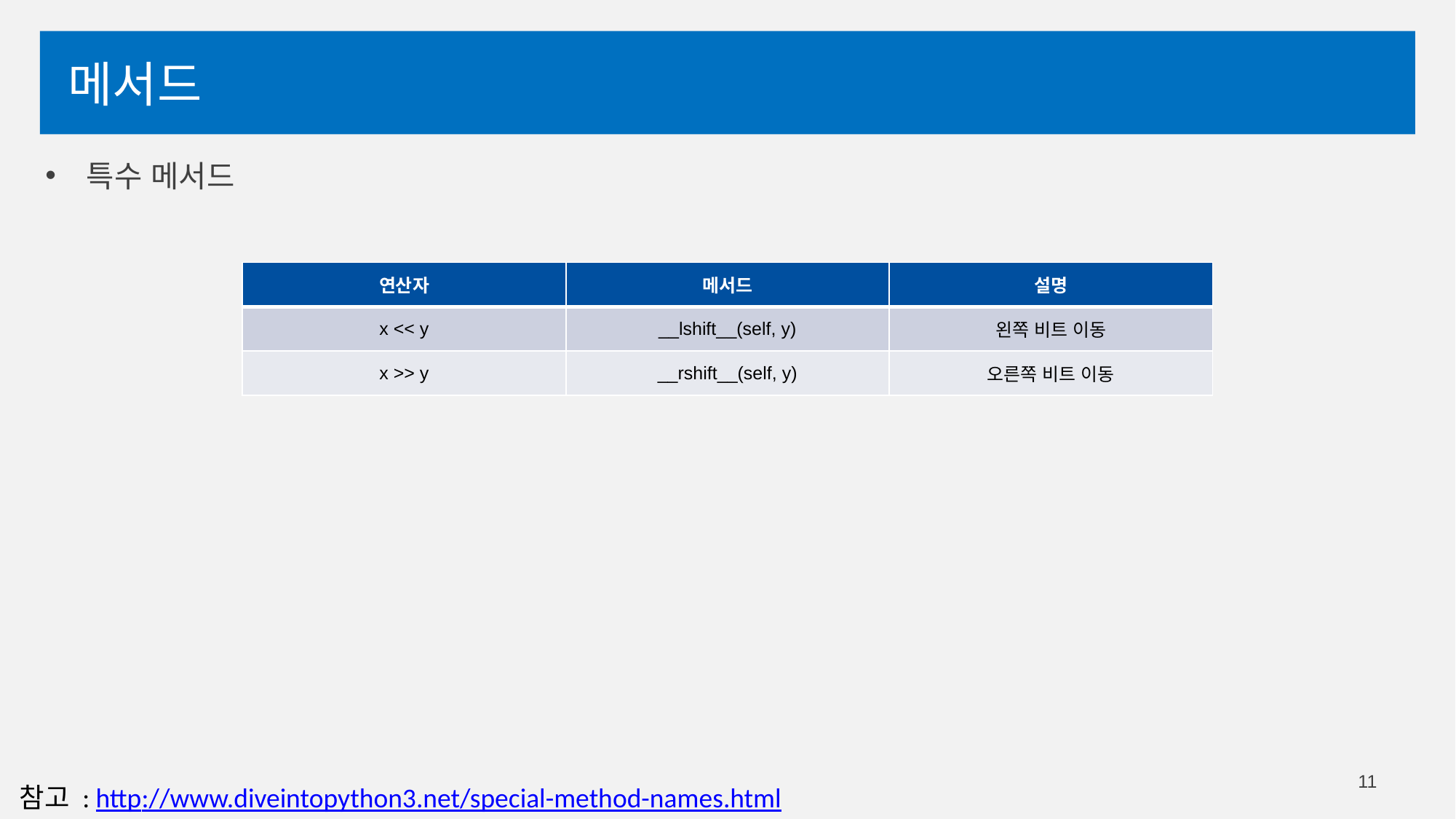

# 메서드
특수 메서드
| 연산자 | 메서드 | 설명 |
| --- | --- | --- |
| x << y | \_\_lshift\_\_(self, y) | 왼쪽 비트 이동 |
| x >> y | \_\_rshift\_\_(self, y) | 오른쪽 비트 이동 |
11
참고 : http://www.diveintopython3.net/special-method-names.html